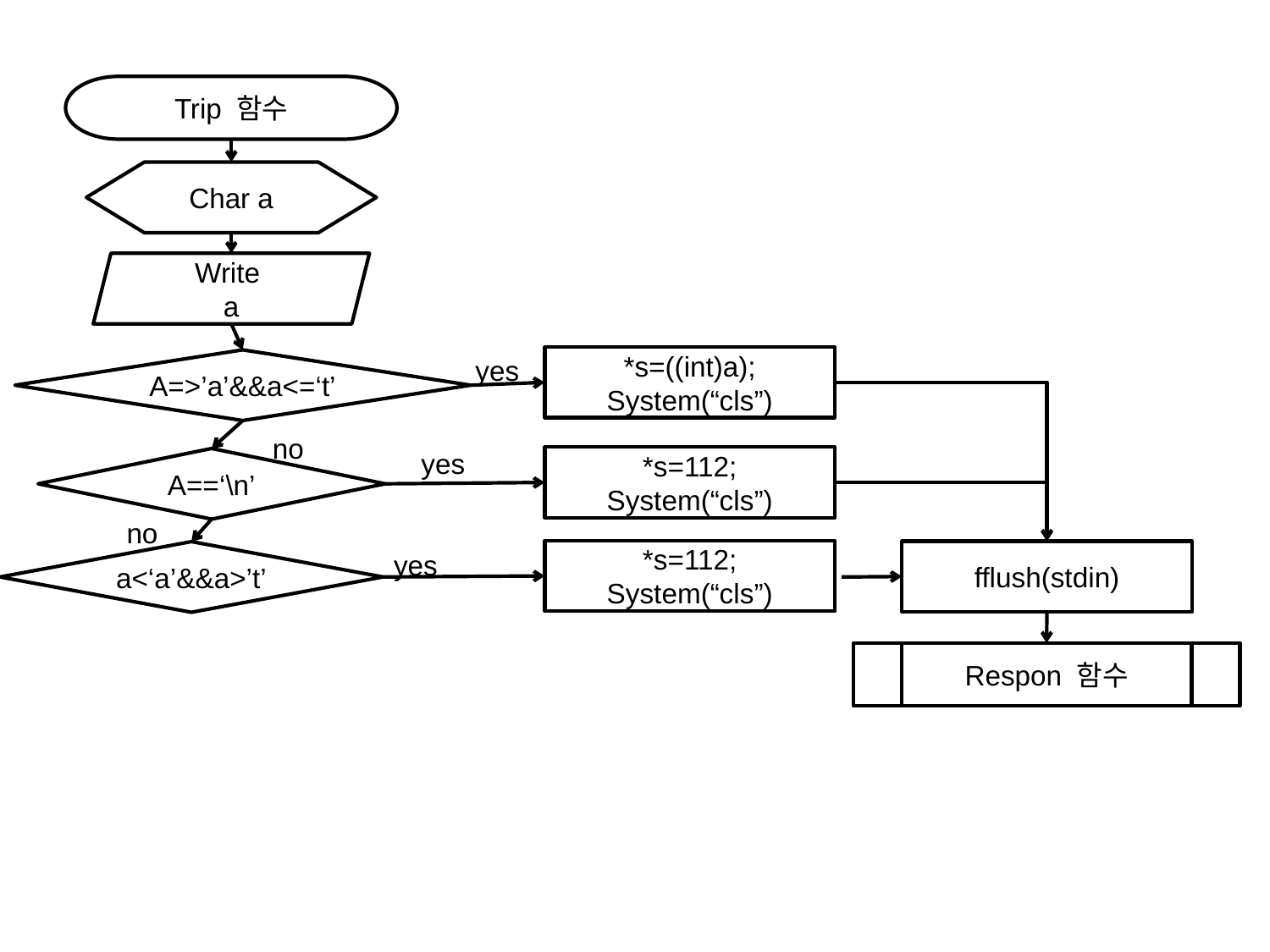

Trip 함수
Char a
Write
a
yes
*s=((int)a);
System(“cls”)
A=>’a’&&a<=‘t’
no
yes
*s=112;
System(“cls”)
A==‘\n’
no
*s=112;
System(“cls”)
yes
fflush(stdin)
a<‘a’&&a>’t’
Respon 함수